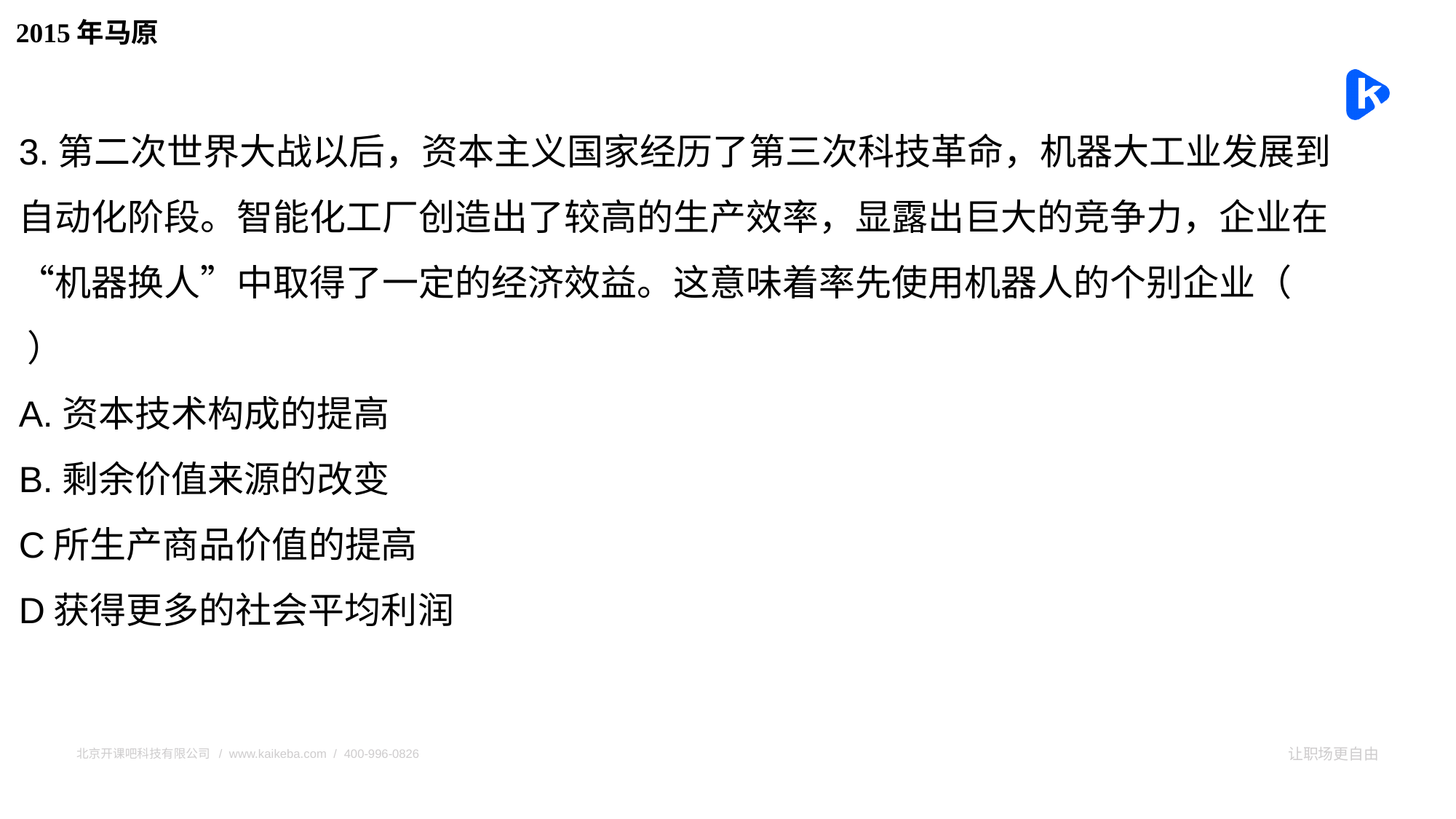

2015年马原
3.第二次世界大战以后，资本主义国家经历了第三次科技革命，机器大工业发展到自动化阶段。智能化工厂创造出了较高的生产效率，显露出巨大的竞争力，企业在“机器换人”中取得了一定的经济效益。这意味着率先使用机器人的个别企业（    ）
A.资本技术构成的提高
B.剩余价值来源的改变
C所生产商品价值的提高
D获得更多的社会平均利润